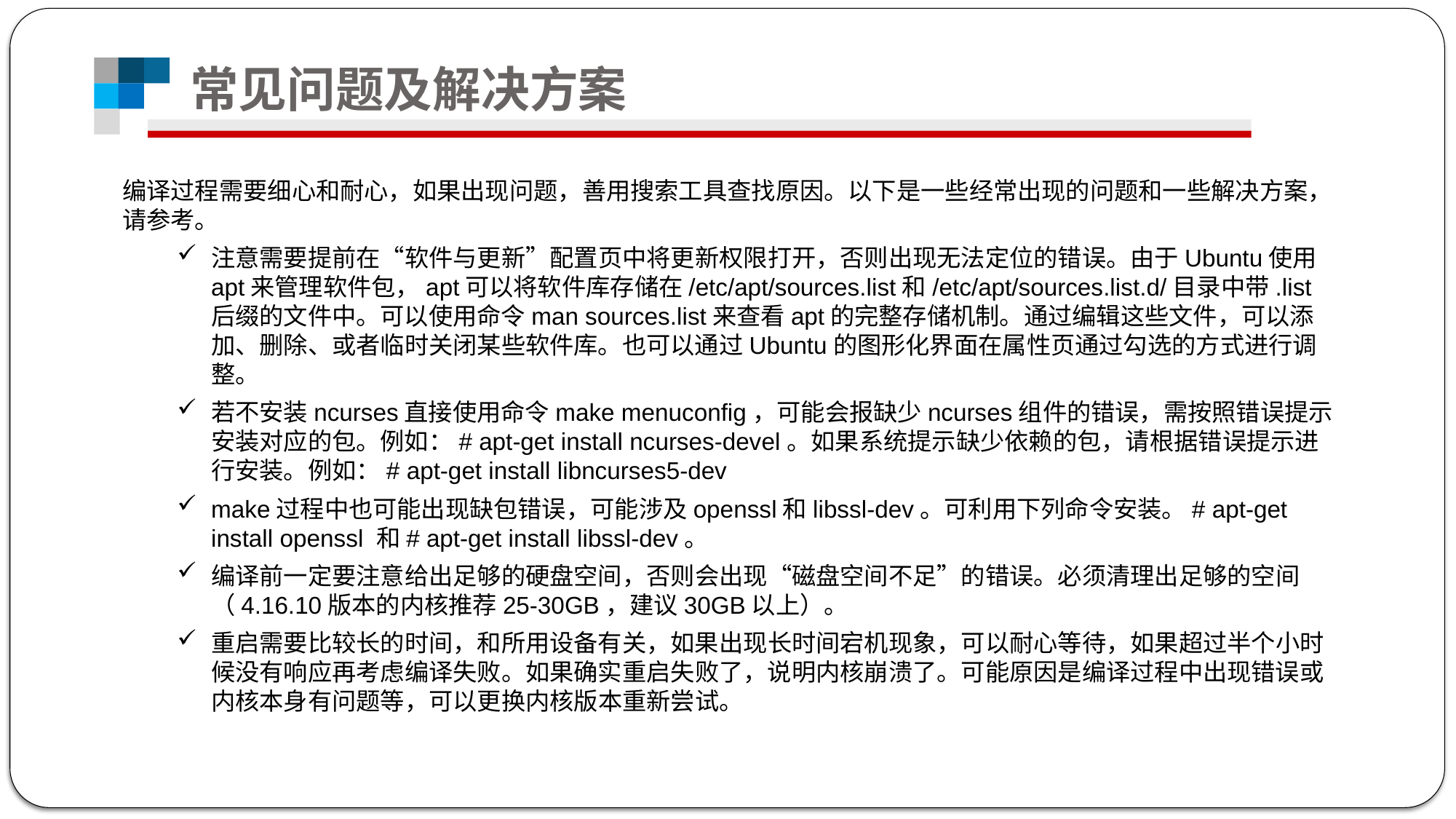

# 常见问题及解决方案
编译过程需要细心和耐心，如果出现问题，善用搜索工具查找原因。以下是一些经常出现的问题和一些解决方案，请参考。
注意需要提前在“软件与更新”配置页中将更新权限打开，否则出现无法定位的错误。由于Ubuntu使用apt来管理软件包，apt可以将软件库存储在/etc/apt/sources.list和/etc/apt/sources.list.d/目录中带.list后缀的文件中。可以使用命令man sources.list来查看apt的完整存储机制。通过编辑这些文件，可以添加、删除、或者临时关闭某些软件库。也可以通过Ubuntu的图形化界面在属性页通过勾选的方式进行调整。
若不安装ncurses直接使用命令make menuconfig，可能会报缺少ncurses组件的错误，需按照错误提示安装对应的包。例如：# apt-get install ncurses-devel。如果系统提示缺少依赖的包，请根据错误提示进行安装。例如：# apt-get install libncurses5-dev
make过程中也可能出现缺包错误，可能涉及openssl和libssl-dev。可利用下列命令安装。# apt-get install openssl 和# apt-get install libssl-dev。
编译前一定要注意给出足够的硬盘空间，否则会出现“磁盘空间不足”的错误。必须清理出足够的空间（4.16.10版本的内核推荐25-30GB，建议30GB以上）。
重启需要比较长的时间，和所用设备有关，如果出现长时间宕机现象，可以耐心等待，如果超过半个小时候没有响应再考虑编译失败。如果确实重启失败了，说明内核崩溃了。可能原因是编译过程中出现错误或内核本身有问题等，可以更换内核版本重新尝试。